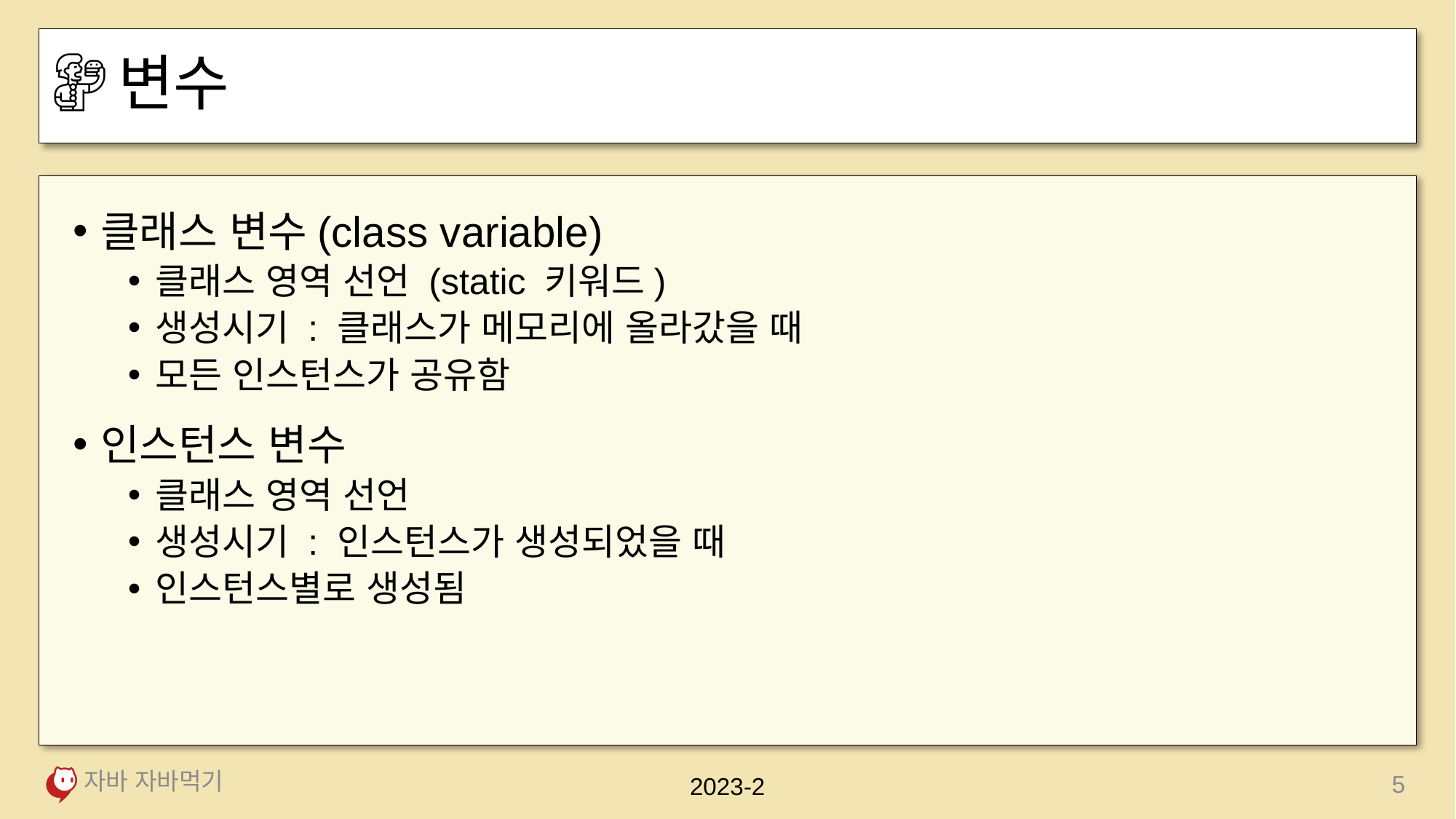

# 변수
클래스 변수(class variable)
클래스 영역 선언 (static 키워드)
생성시기 : 클래스가 메모리에 올라갔을 때
모든 인스턴스가 공유함
인스턴스 변수
클래스 영역 선언
생성시기 : 인스턴스가 생성되었을 때
인스턴스별로 생성됨

자바 자바먹기
5